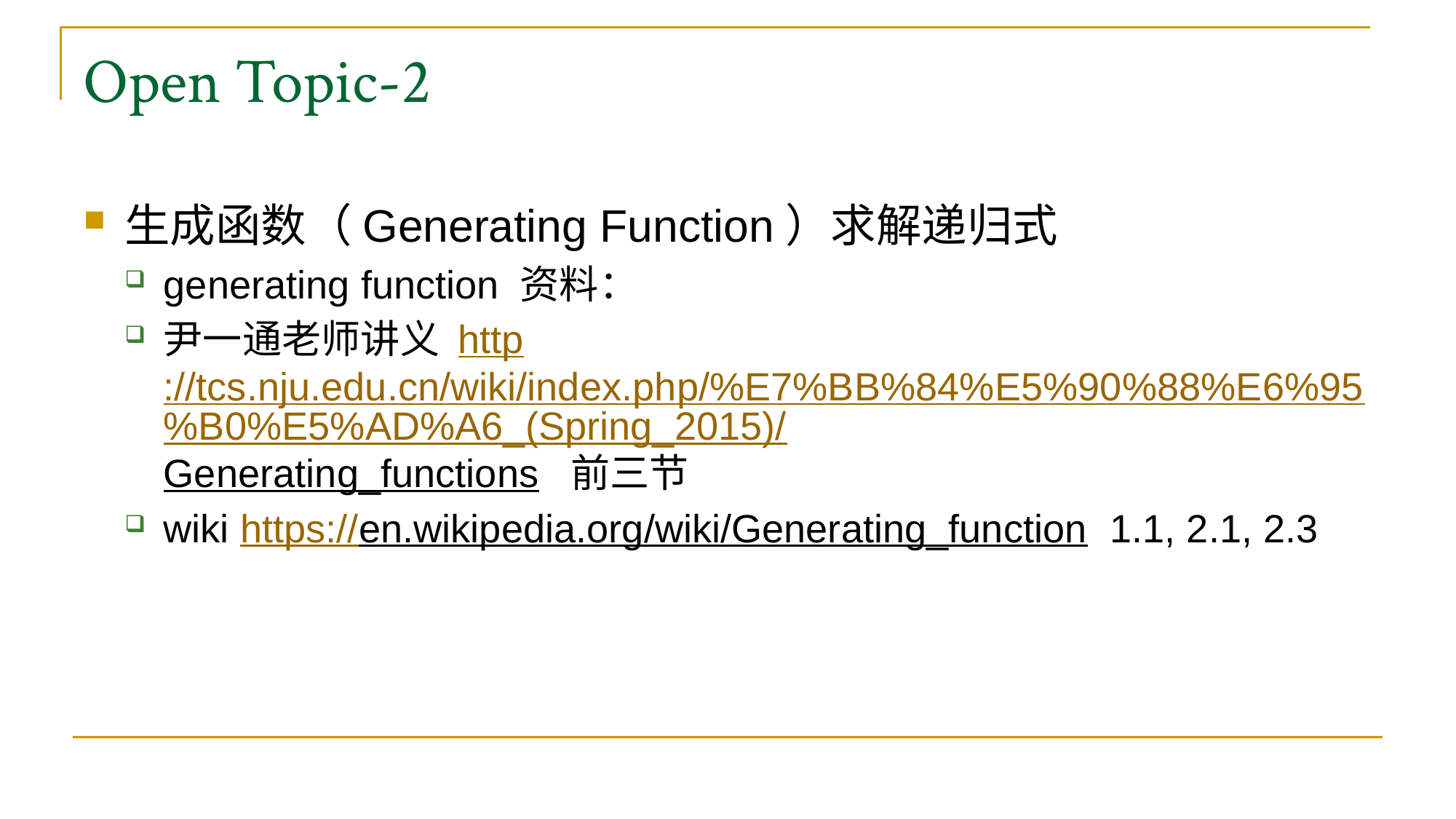

# Open Topic-2
生成函数（Generating Function）求解递归式
generating function 资料：
尹一通老师讲义 http://tcs.nju.edu.cn/wiki/index.php/%E7%BB%84%E5%90%88%E6%95%B0%E5%AD%A6_(Spring_2015)/Generating_functions  前三节
wiki https://en.wikipedia.org/wiki/Generating_function  1.1, 2.1, 2.3